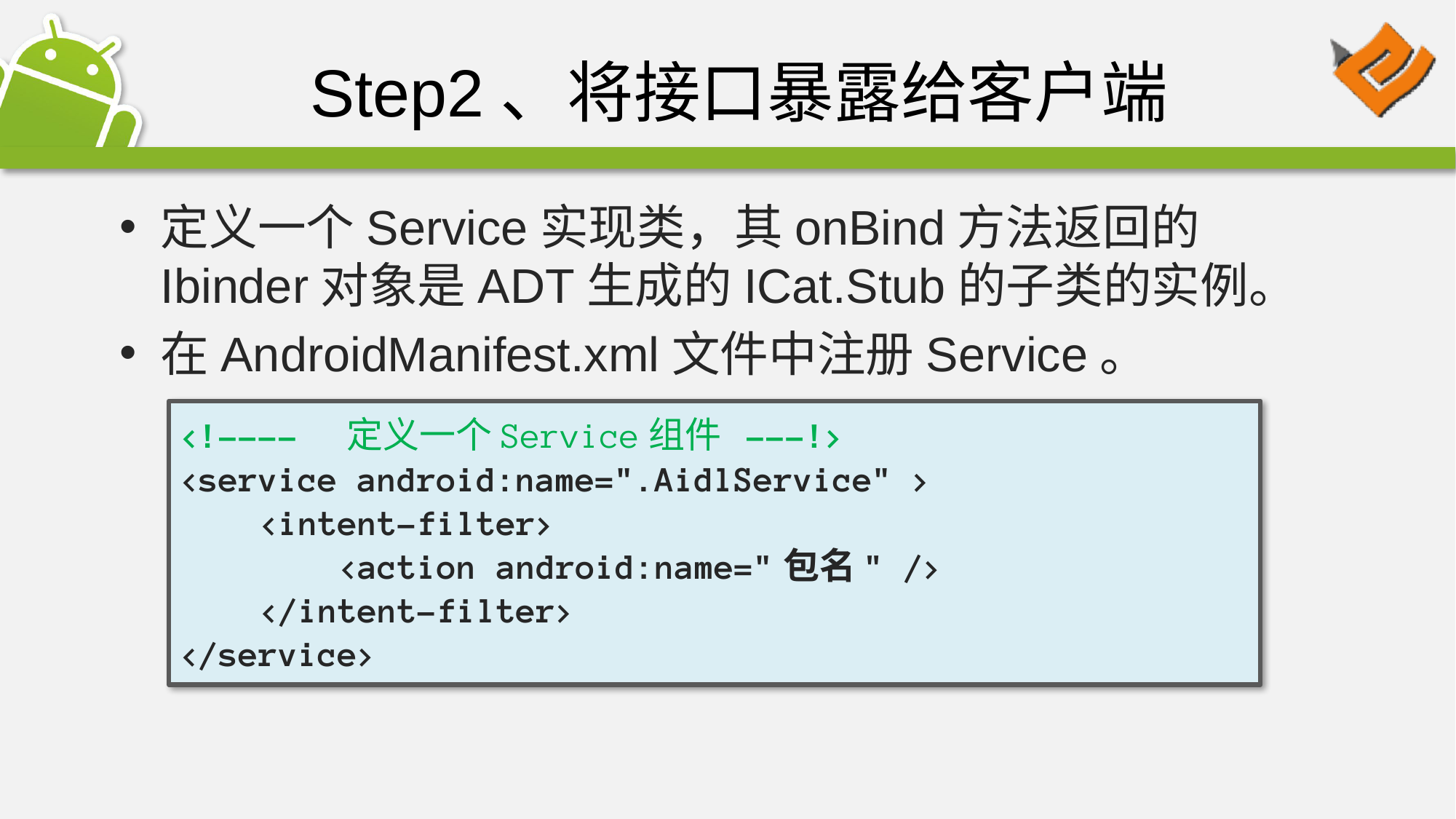

# Step2、将接口暴露给客户端
定义一个Service实现类，其onBind方法返回的Ibinder对象是ADT生成的ICat.Stub的子类的实例。
在AndroidManifest.xml文件中注册Service。
<!----  定义一个Service组件  ---!>
<service android:name=".AidlService" >
    <intent-filter>
        <action android:name="包名" />
    </intent-filter>
</service>